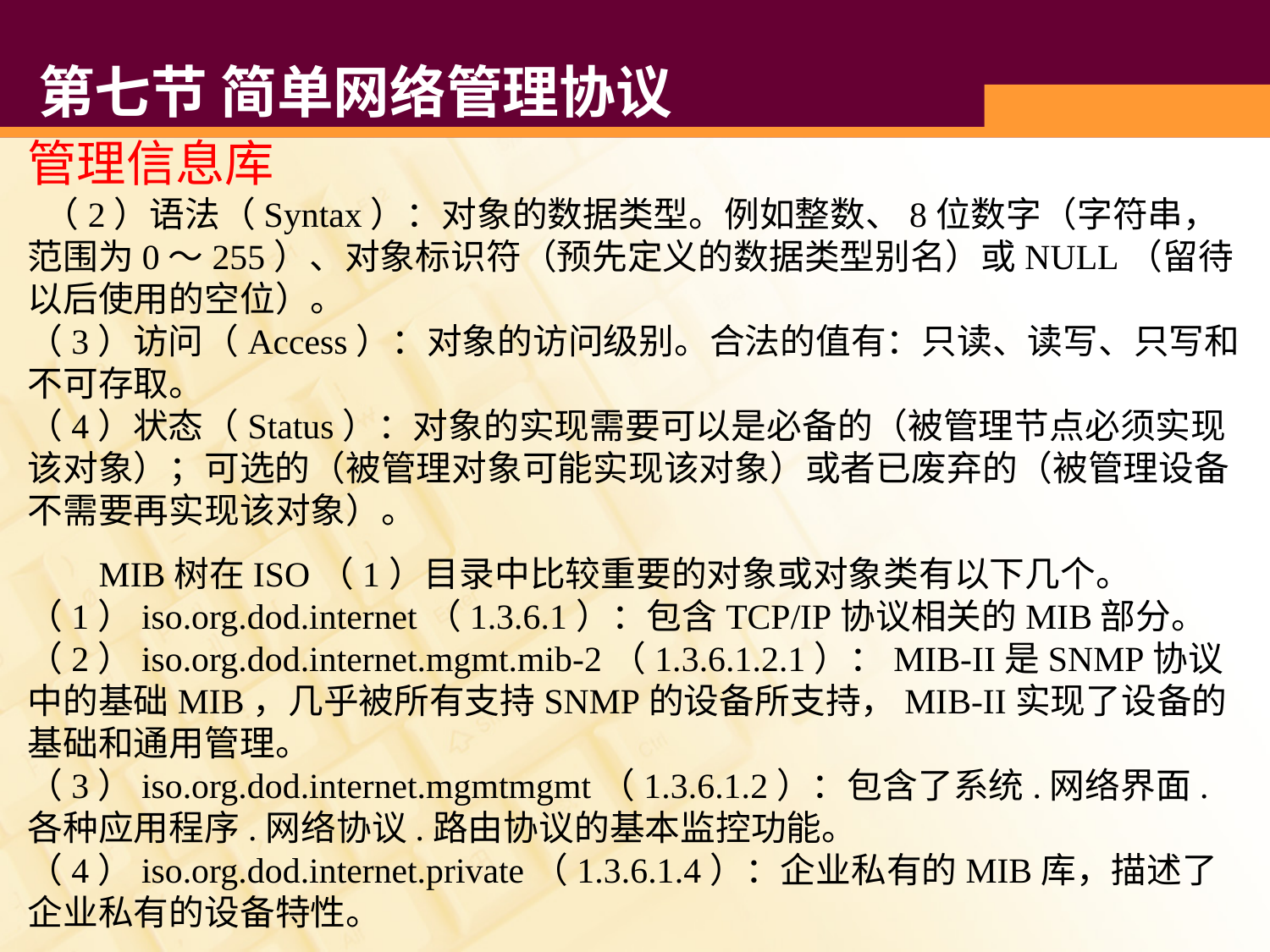

# 第七节 简单网络管理协议
管理信息库
 （2）语法（Syntax）：对象的数据类型。例如整数、8位数字（字符串，范围为0～255）、对象标识符（预先定义的数据类型别名）或NULL（留待以后使用的空位）。
（3）访问（Access）：对象的访问级别。合法的值有：只读、读写、只写和不可存取。
（4）状态（Status）：对象的实现需要可以是必备的（被管理节点必须实现该对象）；可选的（被管理对象可能实现该对象）或者已废弃的（被管理设备不需要再实现该对象）。

        MIB树在ISO（1）目录中比较重要的对象或对象类有以下几个。
（1）iso.org.dod.internet（1.3.6.1）：包含TCP/IP协议相关的MIB部分。
（2）iso.org.dod.internet.mgmt.mib-2（1.3.6.1.2.1）：MIB-II是SNMP协议中的基础MIB，几乎被所有支持SNMP的设备所支持，MIB-II实现了设备的基础和通用管理。
（3）iso.org.dod.internet.mgmtmgmt（1.3.6.1.2）：包含了系统.网络界面.各种应用程序.网络协议.路由协议的基本监控功能。
（4）iso.org.dod.internet.private（1.3.6.1.4）：企业私有的MIB库，描述了企业私有的设备特性。